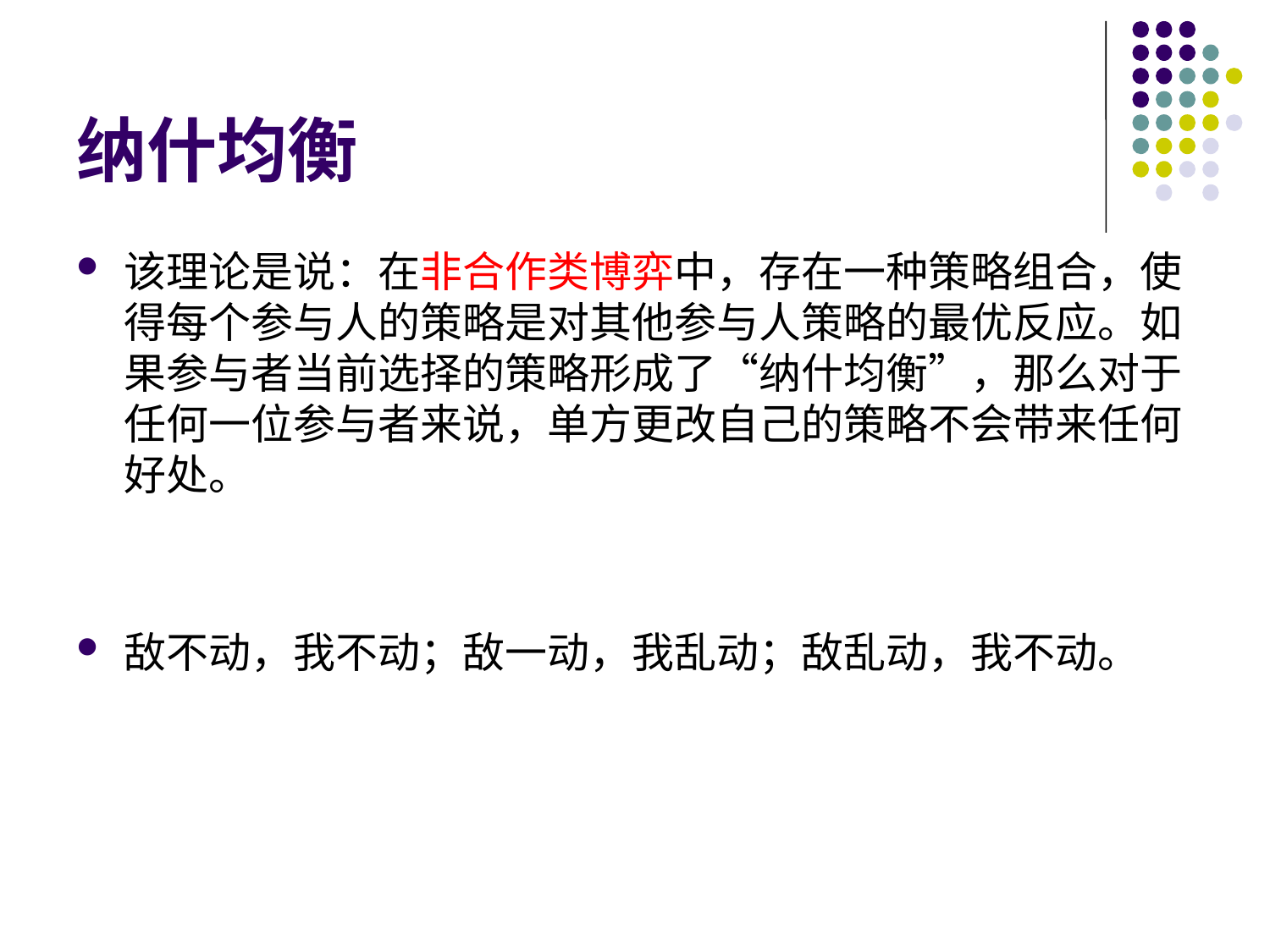

# 纳什均衡
该理论是说：在非合作类博弈中，存在一种策略组合，使得每个参与人的策略是对其他参与人策略的最优反应。如果参与者当前选择的策略形成了“纳什均衡”，那么对于任何一位参与者来说，单方更改自己的策略不会带来任何好处。

敌不动，我不动；敌一动，我乱动；敌乱动，我不动。